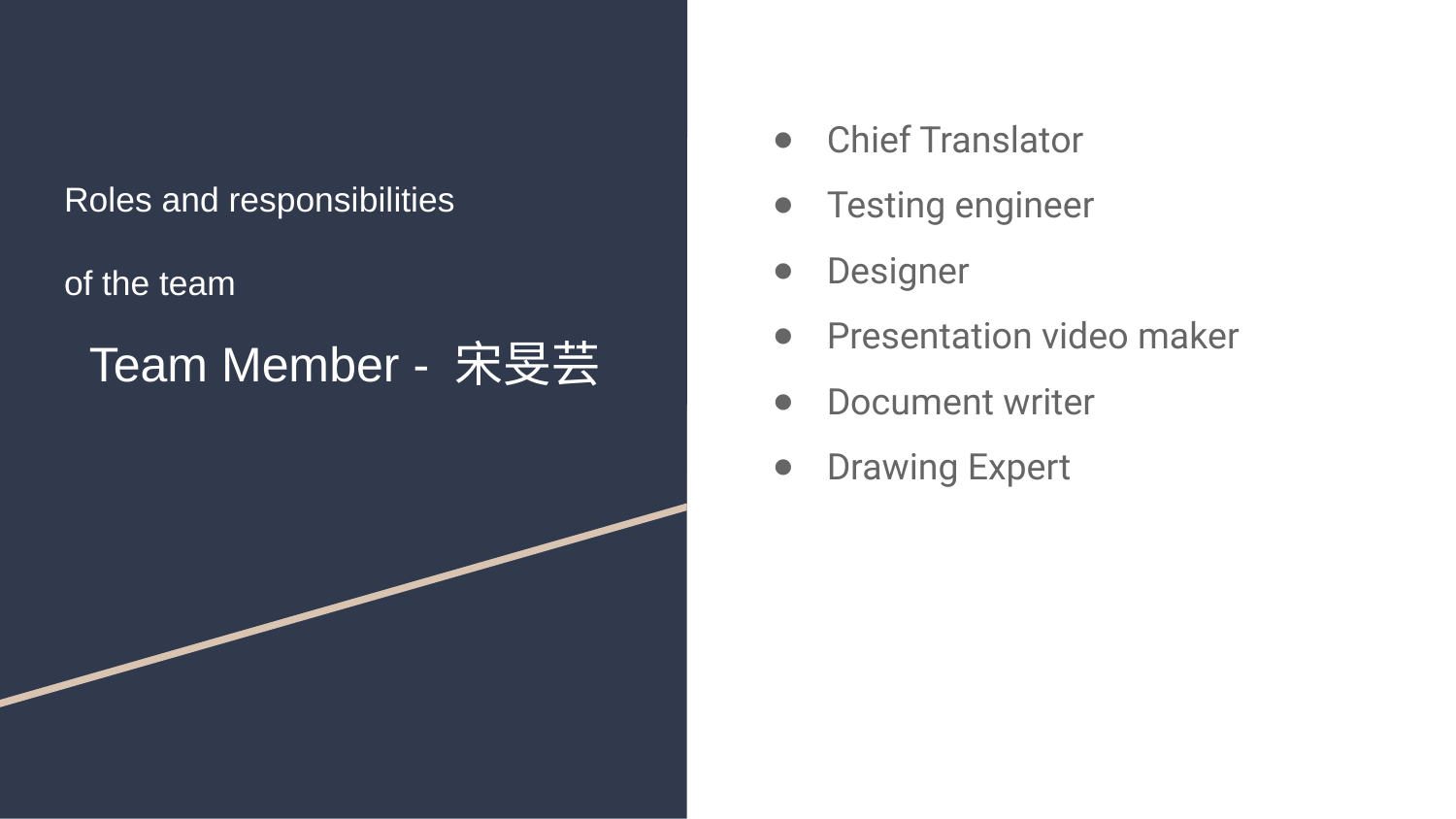

# Roles and responsibilities
of the team

Team Member - 宋旻芸
Chief Translator
Testing engineer
Designer
Presentation video maker
Document writer
Drawing Expert